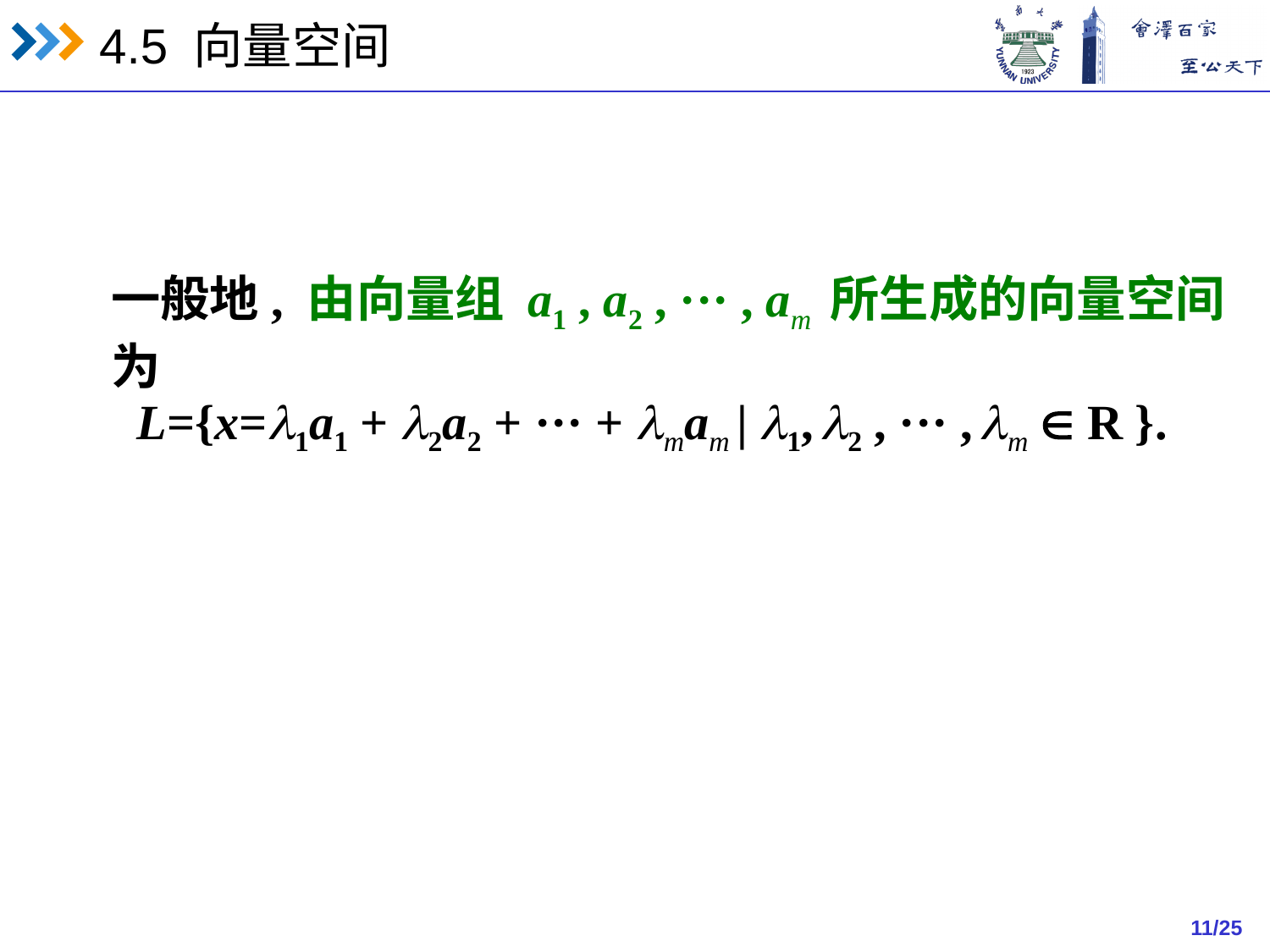

一般地, 由向量组 a1 , a2 , ··· , am 所生成的向量空间为
L={x=λ1a1 + λ2a2 + ··· + λmam | λ1, λ2 , ··· , λm ∈ R }.